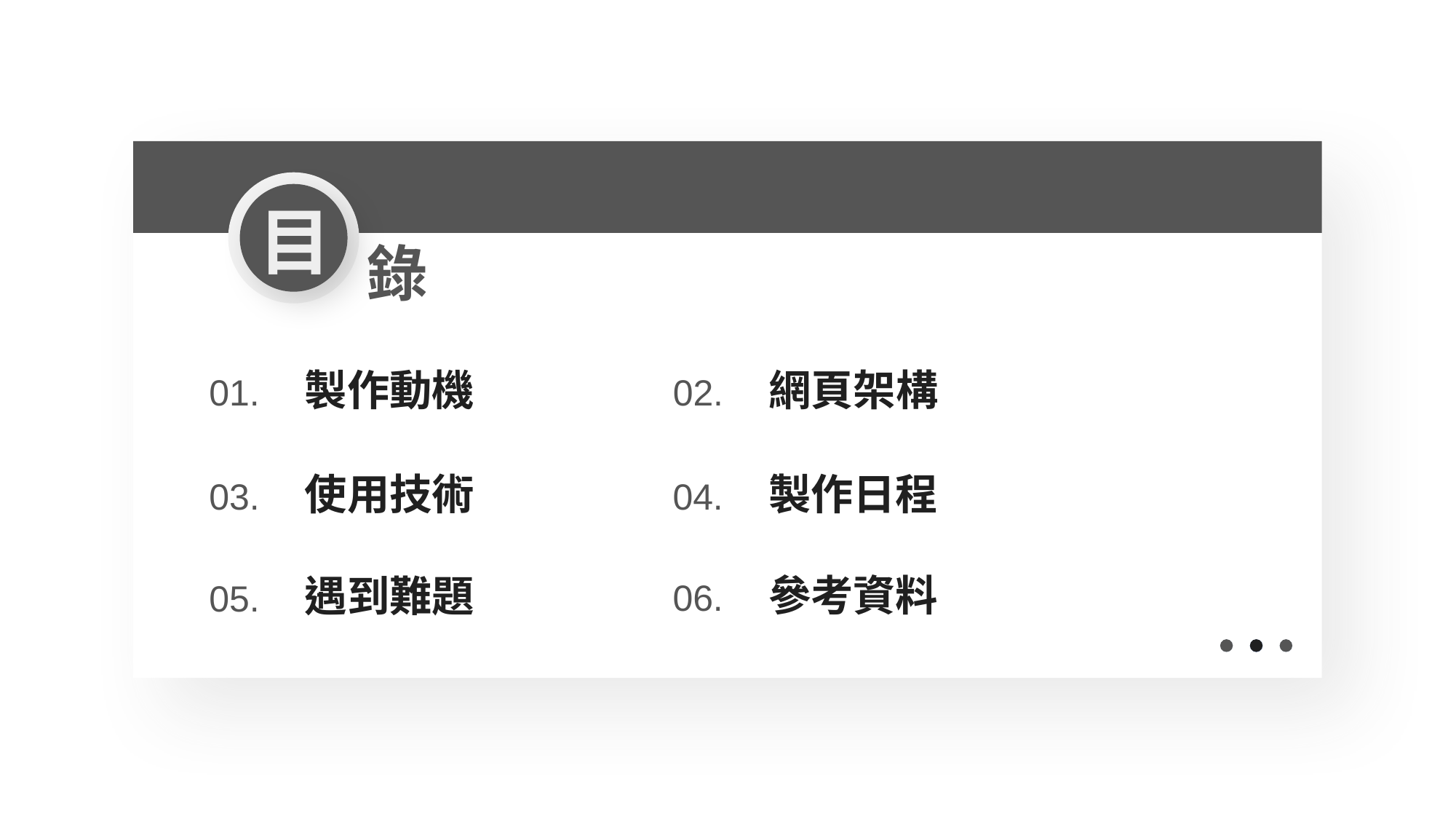

行业PPT模板http://www.1ppt.com/hangye/

目
錄
01.　製作動機
02.　網頁架構
03.　使用技術
04.　製作日程
06.　參考資料
05.　遇到難題